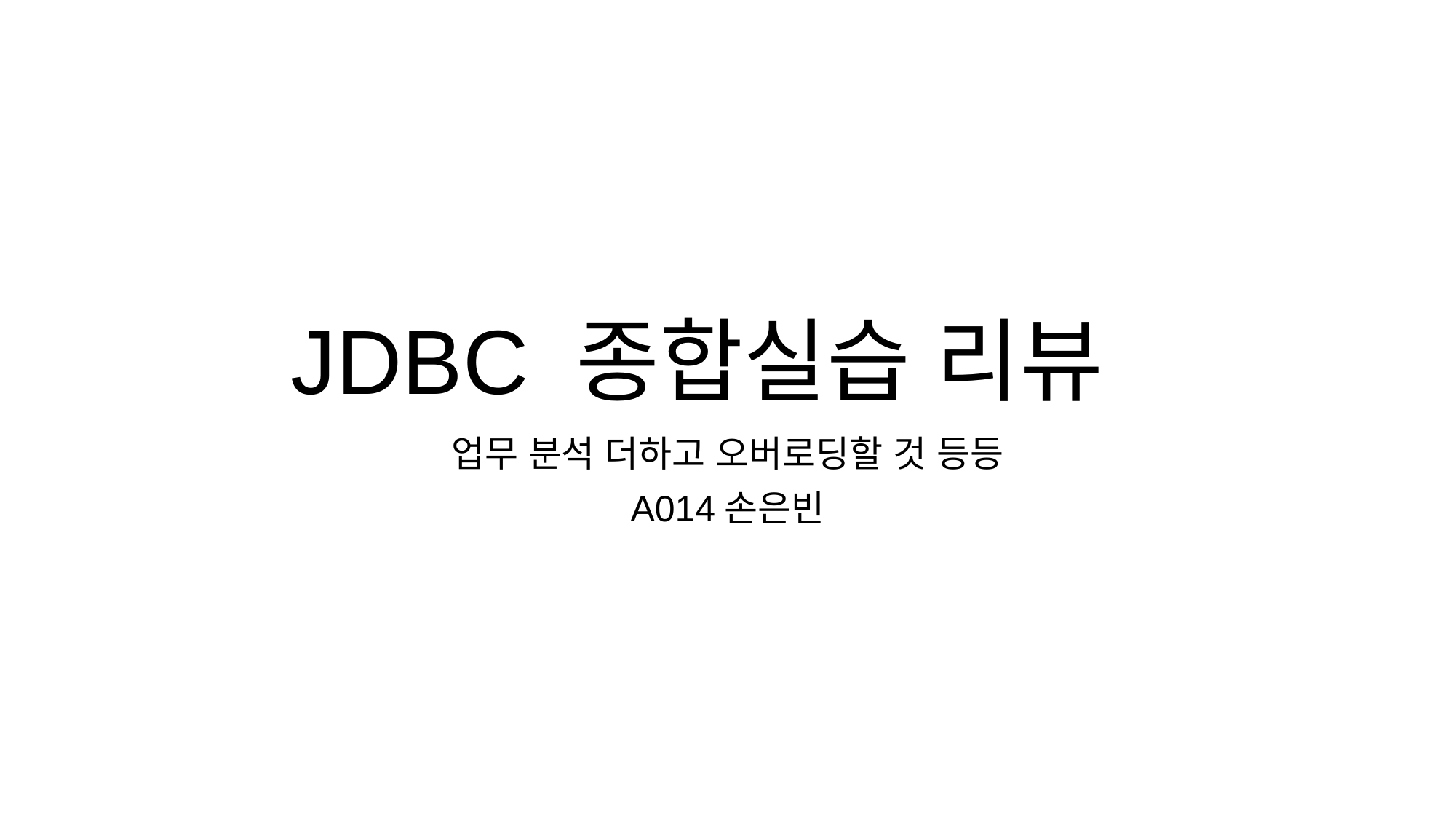

# JDBC 종합실습 리뷰
업무 분석 더하고 오버로딩할 것 등등
A014손은빈